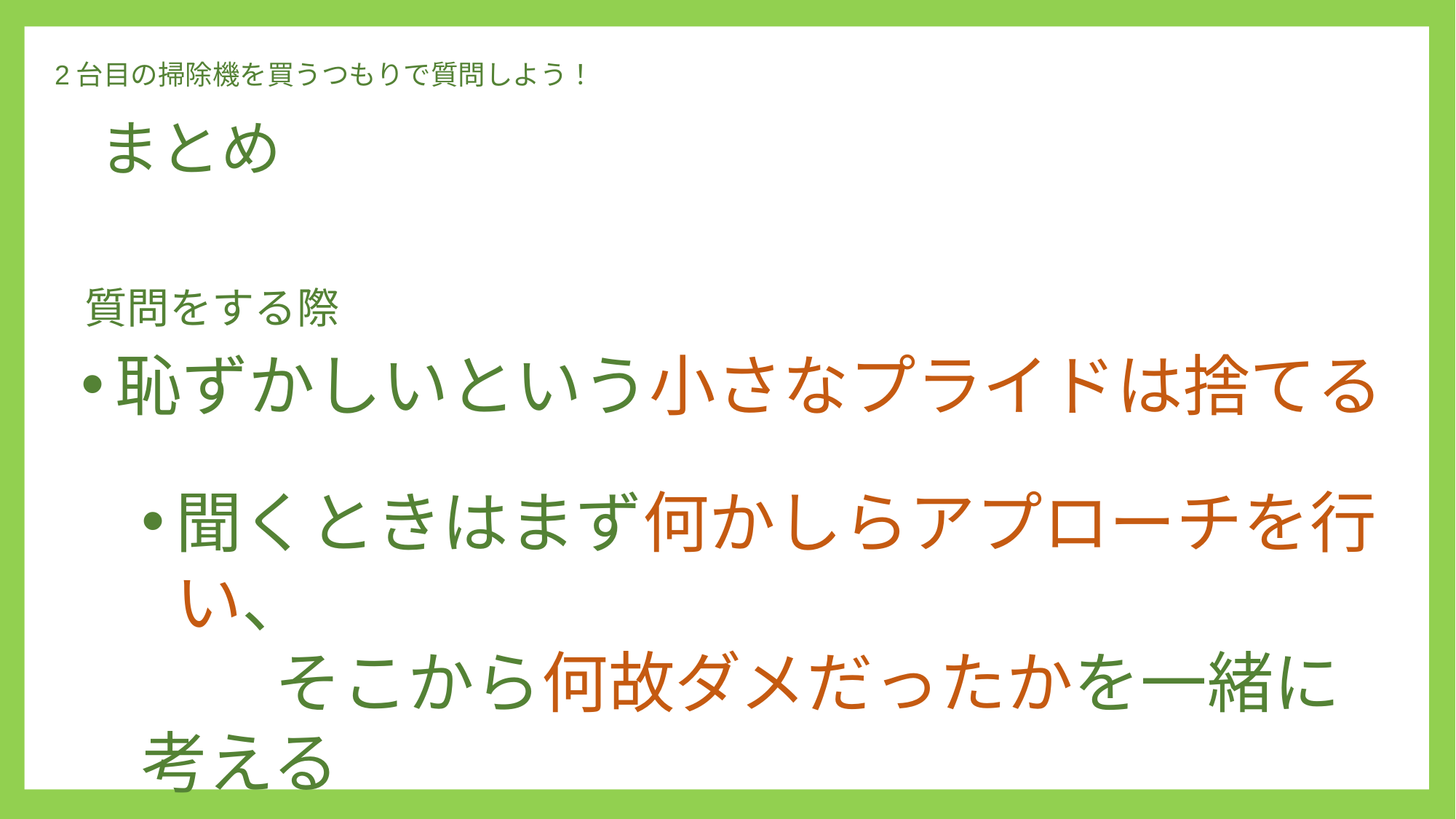

# 2台目の掃除機を買うつもりで質問しよう！
まとめ
質問をする際
恥ずかしいという小さなプライドは捨てる
聞くときはまず何かしらアプローチを行い、
　　そこから何故ダメだったかを一緒に考える